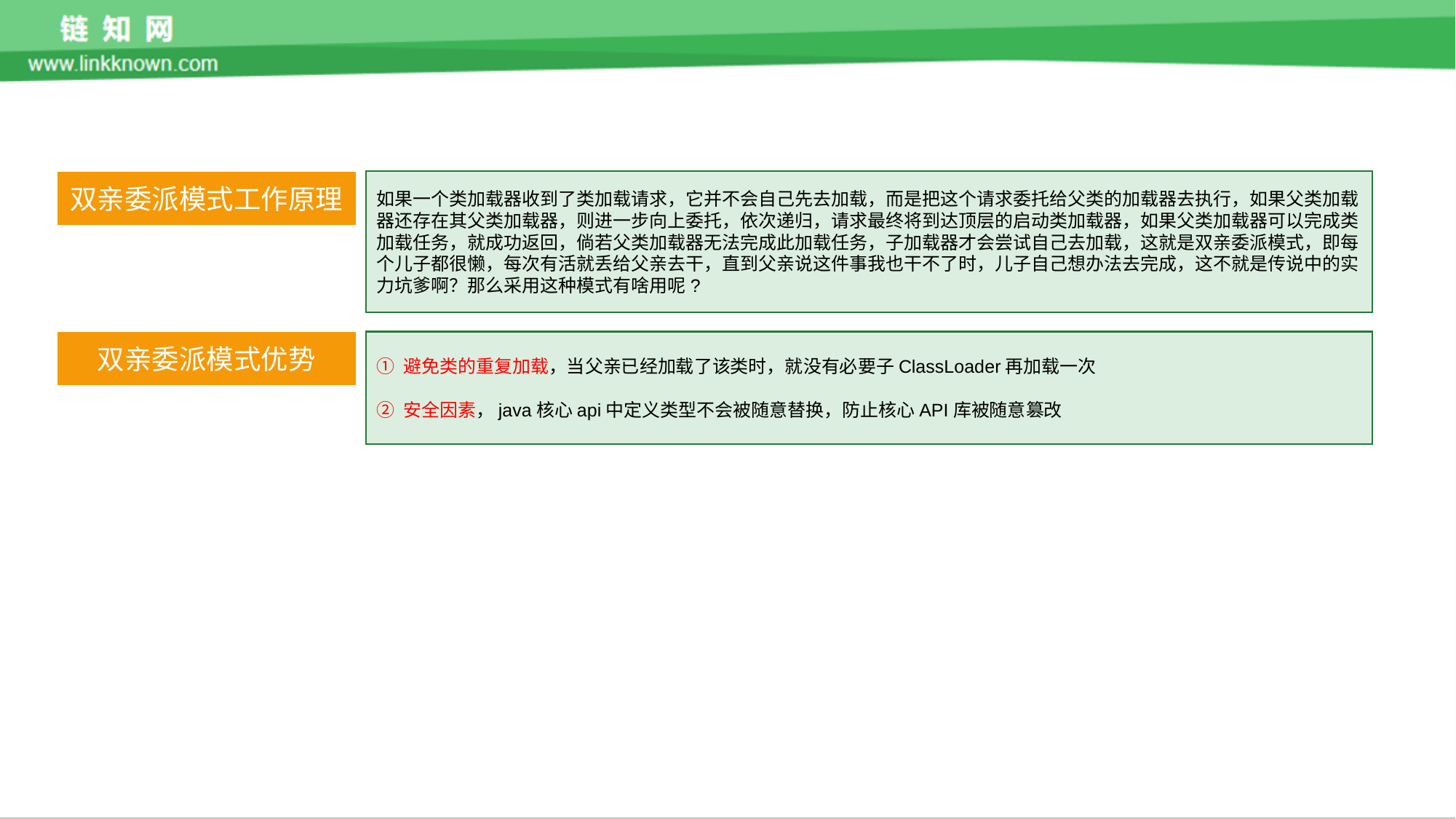

双亲委派模式工作原理
如果一个类加载器收到了类加载请求，它并不会自己先去加载，而是把这个请求委托给父类的加载器去执行，如果父类加载器还存在其父类加载器，则进一步向上委托，依次递归，请求最终将到达顶层的启动类加载器，如果父类加载器可以完成类加载任务，就成功返回，倘若父类加载器无法完成此加载任务，子加载器才会尝试自己去加载，这就是双亲委派模式，即每个儿子都很懒，每次有活就丢给父亲去干，直到父亲说这件事我也干不了时，儿子自己想办法去完成，这不就是传说中的实力坑爹啊？那么采用这种模式有啥用呢?
双亲委派模式优势
① 避免类的重复加载，当父亲已经加载了该类时，就没有必要子ClassLoader再加载一次

② 安全因素，java核心api中定义类型不会被随意替换，防止核心API库被随意篡改